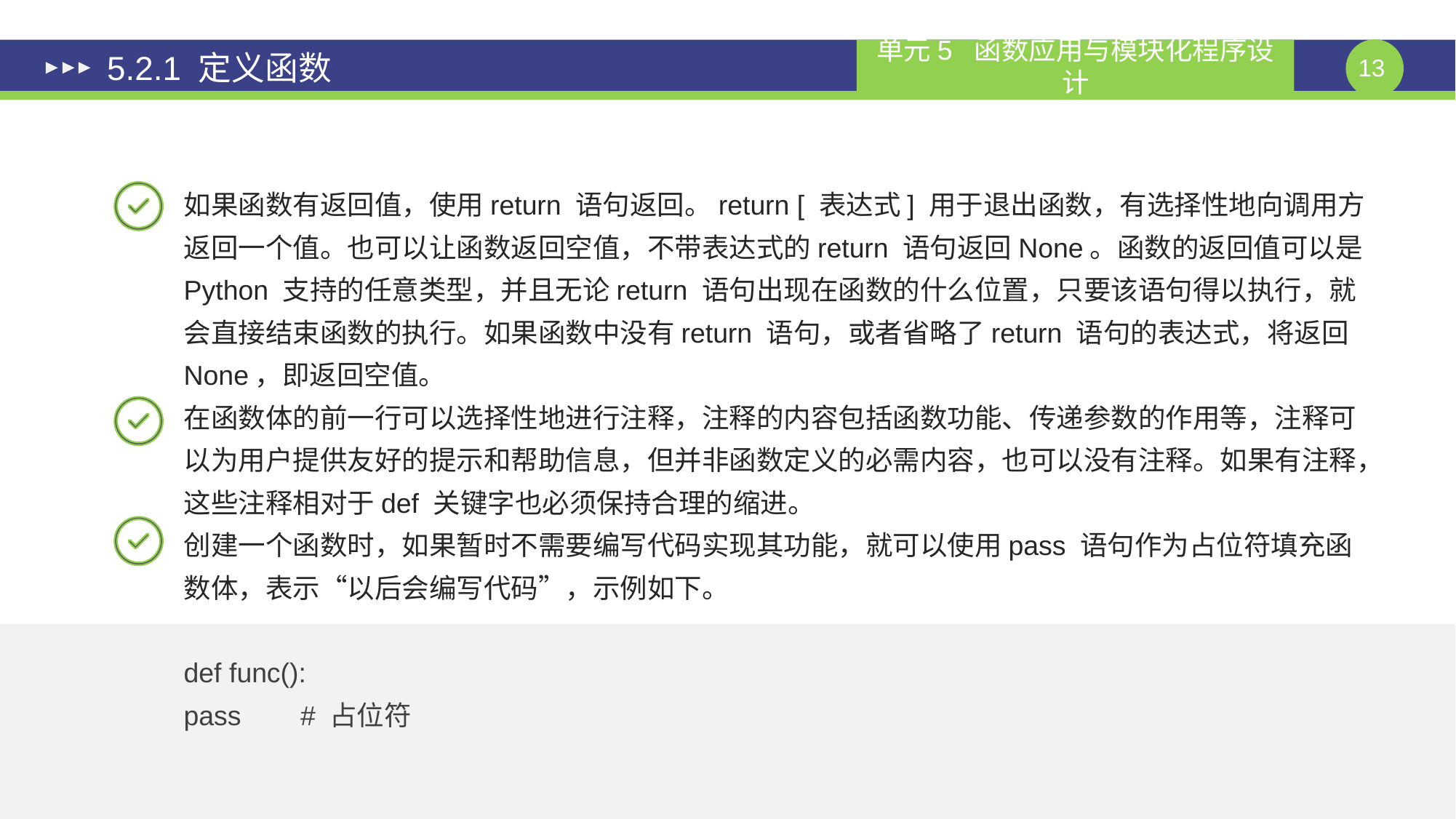

# 5.2.1 定义函数
如果函数有返回值，使用return 语句返回。return [ 表达式] 用于退出函数，有选择性地向调用方返回一个值。也可以让函数返回空值，不带表达式的return 语句返回None。函数的返回值可以是Python 支持的任意类型，并且无论return 语句出现在函数的什么位置，只要该语句得以执行，就会直接结束函数的执行。如果函数中没有return 语句，或者省略了return 语句的表达式，将返回None，即返回空值。
在函数体的前一行可以选择性地进行注释，注释的内容包括函数功能、传递参数的作用等，注释可以为用户提供友好的提示和帮助信息，但并非函数定义的必需内容，也可以没有注释。如果有注释，这些注释相对于def 关键字也必须保持合理的缩进。
创建一个函数时，如果暂时不需要编写代码实现其功能，就可以使用pass 语句作为占位符填充函数体，表示“以后会编写代码”，示例如下。

def func():
pass	 # 占位符